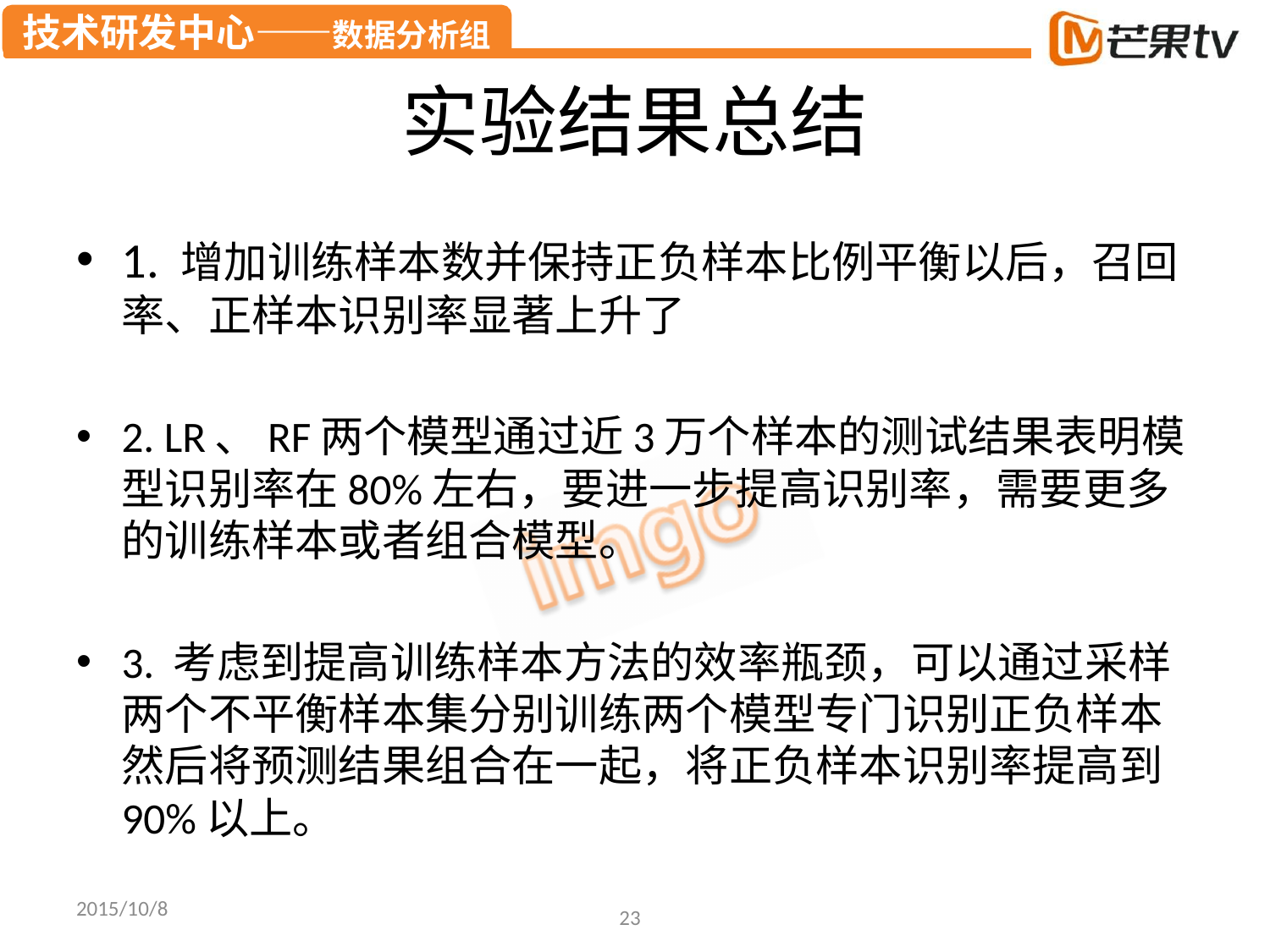

# 实验结果总结
1. 增加训练样本数并保持正负样本比例平衡以后，召回率、正样本识别率显著上升了

2. LR、RF两个模型通过近3万个样本的测试结果表明模型识别率在80%左右，要进一步提高识别率，需要更多的训练样本或者组合模型。

3. 考虑到提高训练样本方法的效率瓶颈，可以通过采样两个不平衡样本集分别训练两个模型专门识别正负样本然后将预测结果组合在一起，将正负样本识别率提高到90%以上。

2015/10/8
23